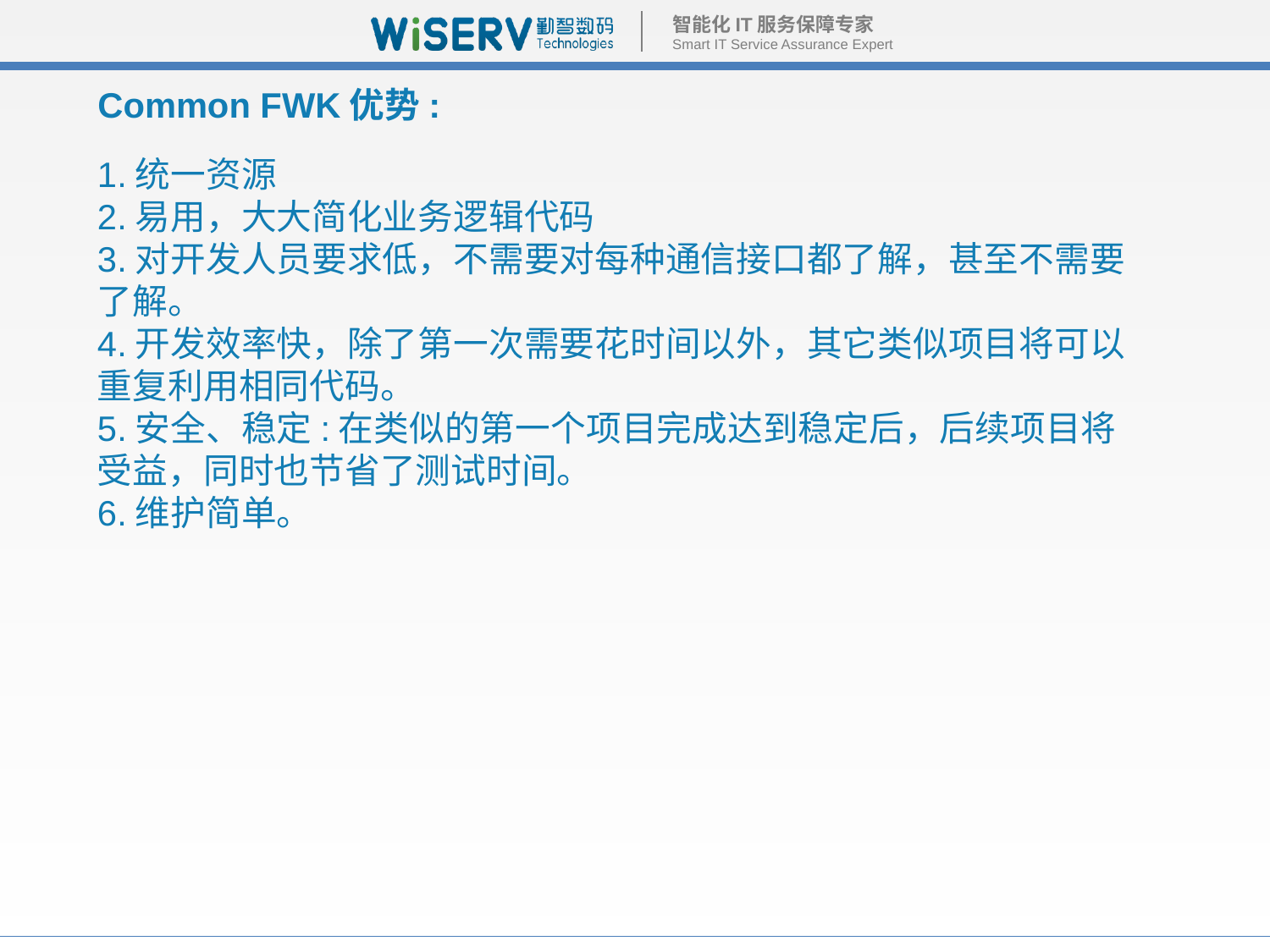

# Common FWK优势:
1.统一资源
2.易用，大大简化业务逻辑代码
3.对开发人员要求低，不需要对每种通信接口都了解，甚至不需要了解。
4.开发效率快，除了第一次需要花时间以外，其它类似项目将可以重复利用相同代码。
5.安全、稳定:在类似的第一个项目完成达到稳定后，后续项目将受益，同时也节省了测试时间。
6.维护简单。